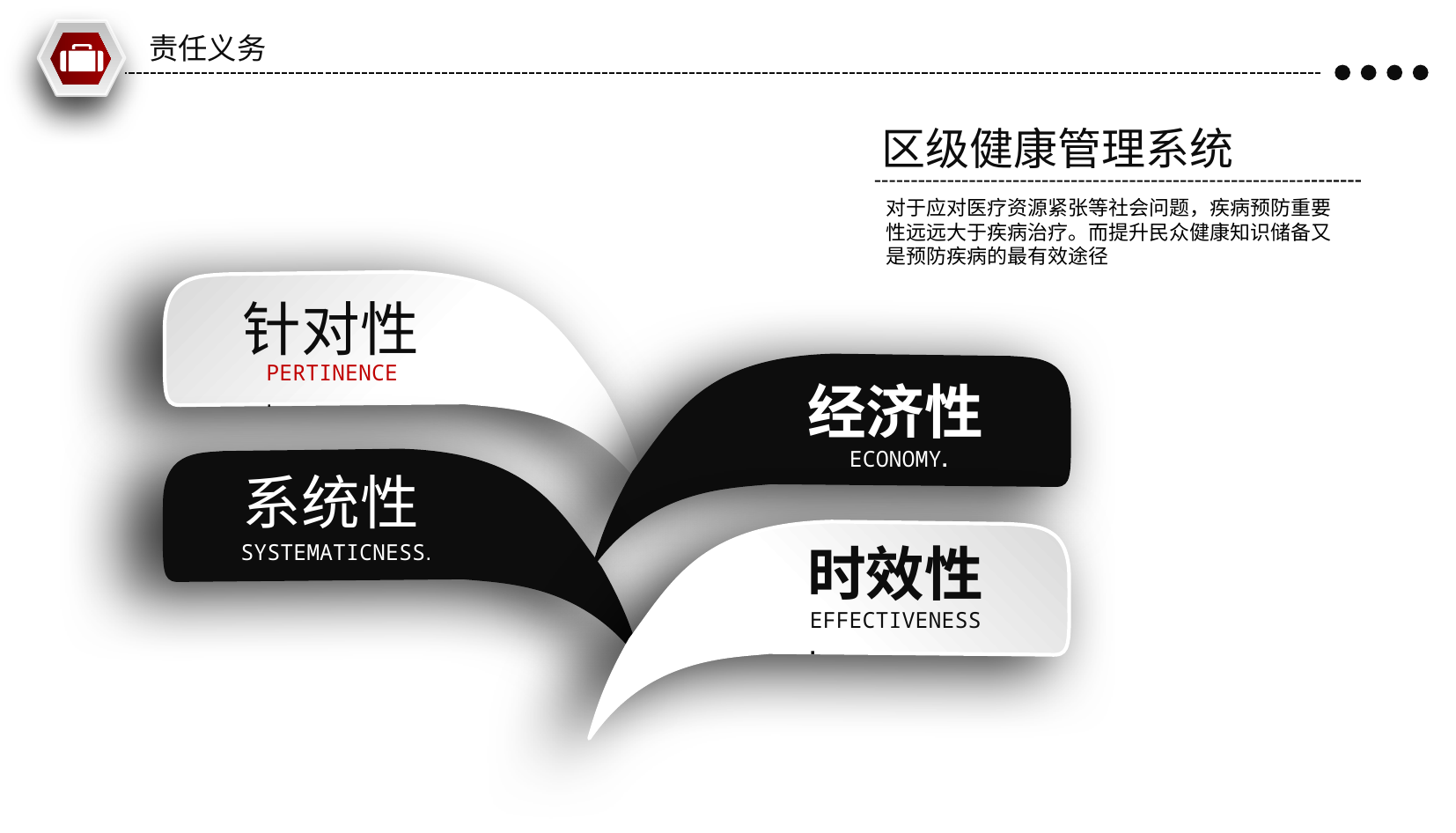

责任义务

区级健康管理系统
对于应对医疗资源紧张等社会问题，疾病预防重要性远远大于疾病治疗。而提升民众健康知识储备又是预防疾病的最有效途径

针对性
PERTINENCE
.

经济性
ECONOMY.

系统性

时效性
SYSTEMATICNESS.
EFFECTIVENESS
.